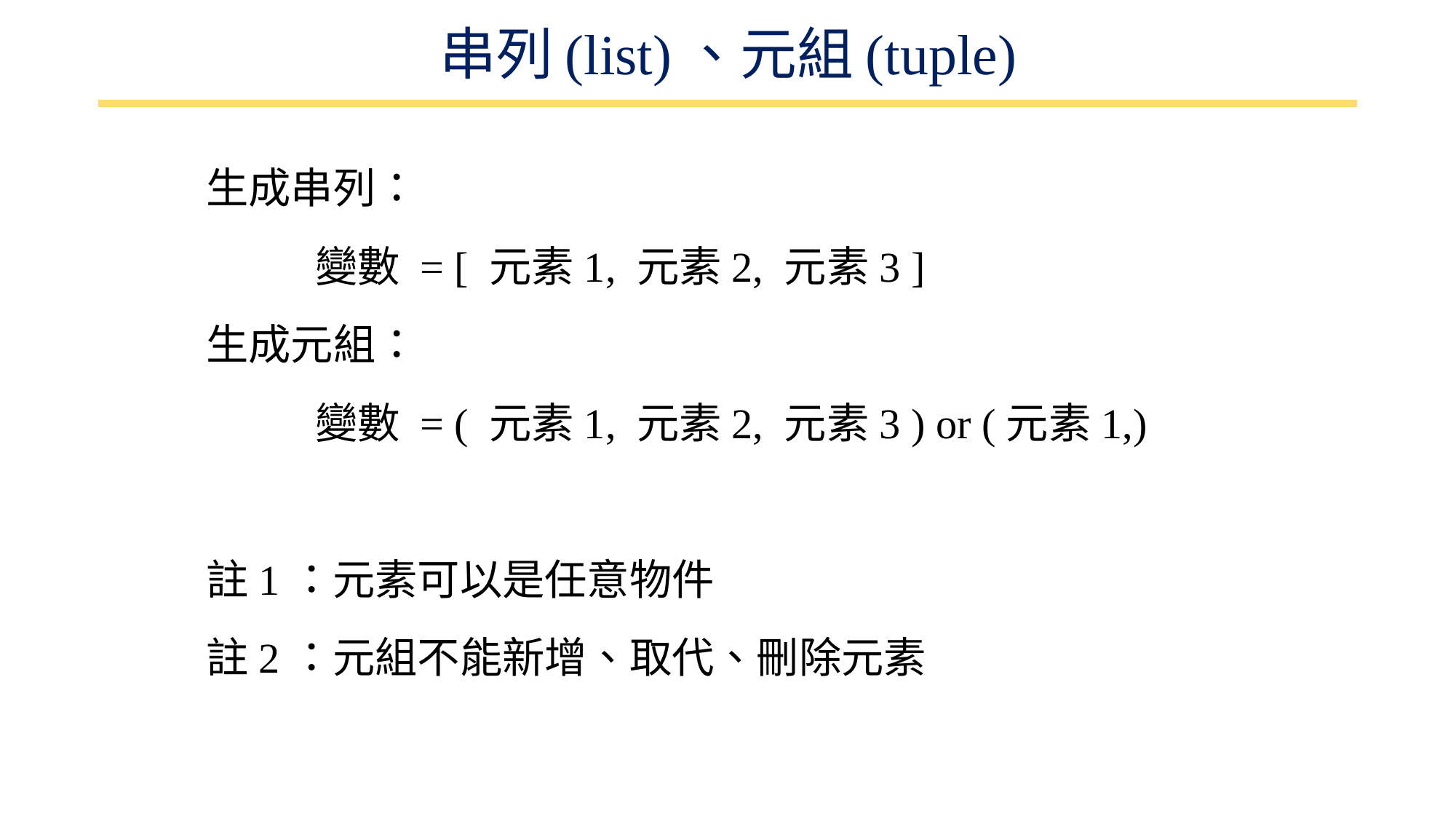

# 串列(list)、元組(tuple)
生成串列：
	變數 = [ 元素1, 元素2, 元素3 ]
生成元組：
	變數 = ( 元素1, 元素2, 元素3 ) or (元素1,)

註1：元素可以是任意物件
註2：元組不能新增、取代、刪除元素